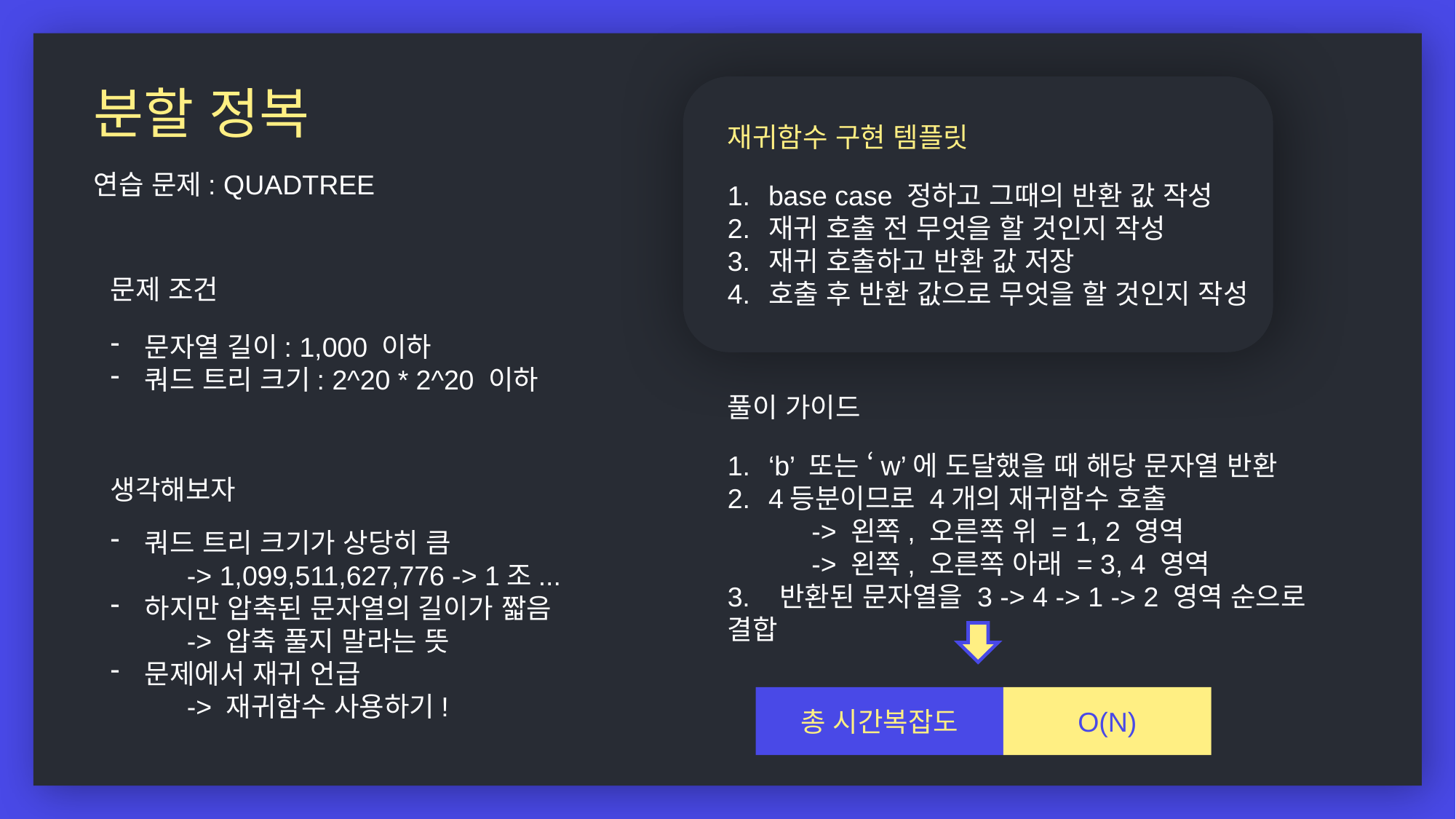

분할 정복

재귀함수 구현 템플릿
연습 문제: QUADTREE
base case 정하고 그때의 반환 값 작성
재귀 호출 전 무엇을 할 것인지 작성
재귀 호출하고 반환 값 저장
호출 후 반환 값으로 무엇을 할 것인지 작성
문제 조건
문자열 길이: 1,000 이하
쿼드 트리 크기: 2^20 * 2^20 이하
풀이 가이드
‘b’ 또는 ‘w’에 도달했을 때 해당 문자열 반환
4등분이므로 4개의 재귀함수 호출
           -> 왼쪽, 오른쪽 위 = 1, 2 영역
           -> 왼쪽, 오른쪽 아래 = 3, 4 영역
3.   반환된 문자열을 3 -> 4 -> 1 -> 2 영역 순으로 결합
생각해보자
쿼드 트리 크기가 상당히 큼
          -> 1,099,511,627,776 -> 1조...
하지만 압축된 문자열의 길이가 짧음
          -> 압축 풀지 말라는 뜻
문제에서 재귀 언급
          -> 재귀함수 사용하기!

총 시간복잡도
O(N)